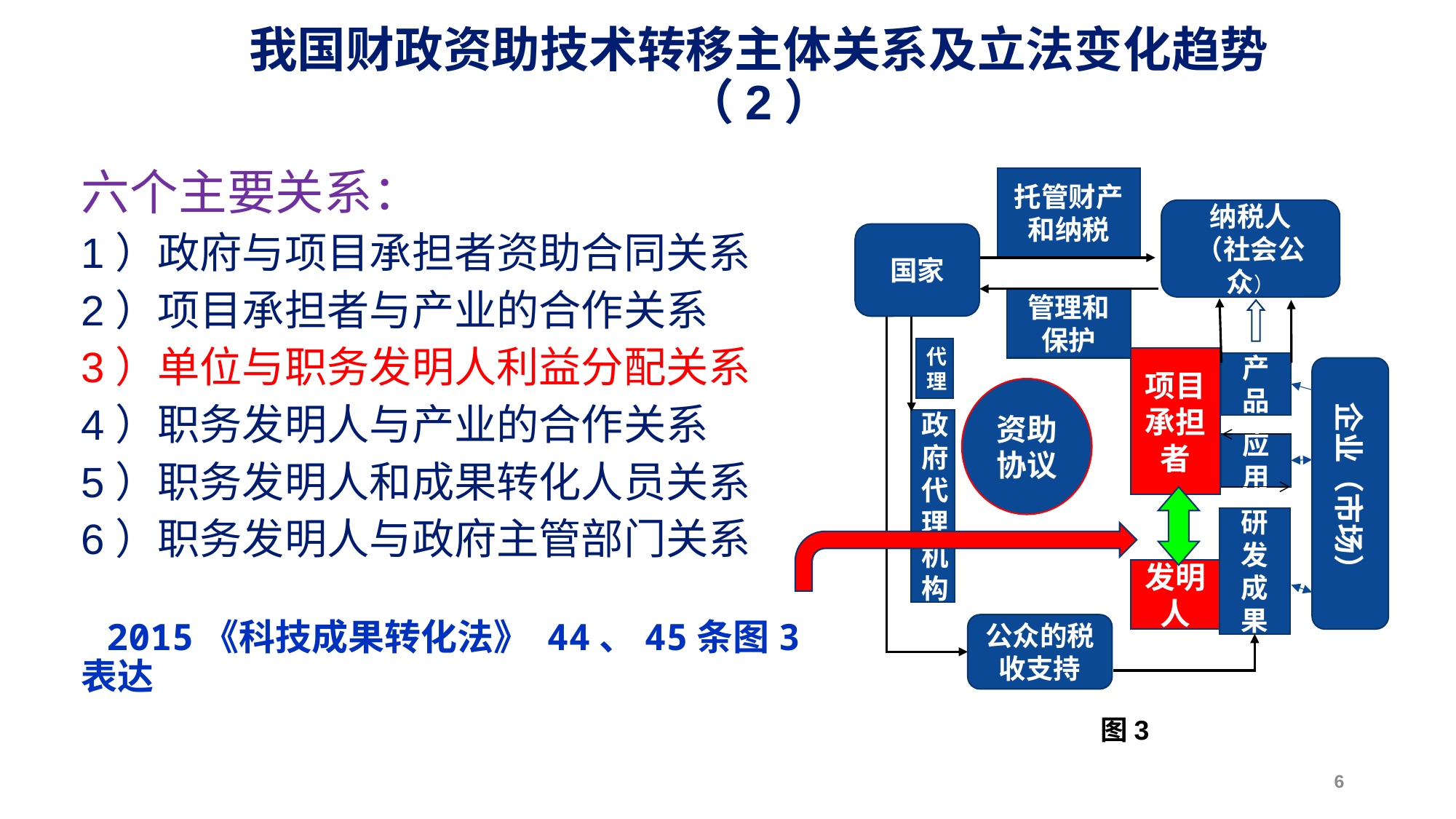

我国财政资助技术转移主体关系及立法变化趋势（2）
六个主要关系：
1）政府与项目承担者资助合同关系
2）项目承担者与产业的合作关系
3）单位与职务发明人利益分配关系
4）职务发明人与产业的合作关系
5）职务发明人和成果转化人员关系
6）职务发明人与政府主管部门关系

   2015《科技成果转化法》 44、45条图3表达
托管财产和纳税
纳税人
（社会公众）
国家
管理和保护

代理
项目承担者
发明人
产品
企业（市场）
资助
协议
政府代理机构
应用

研发成果

公众的税收支持
   图3

6